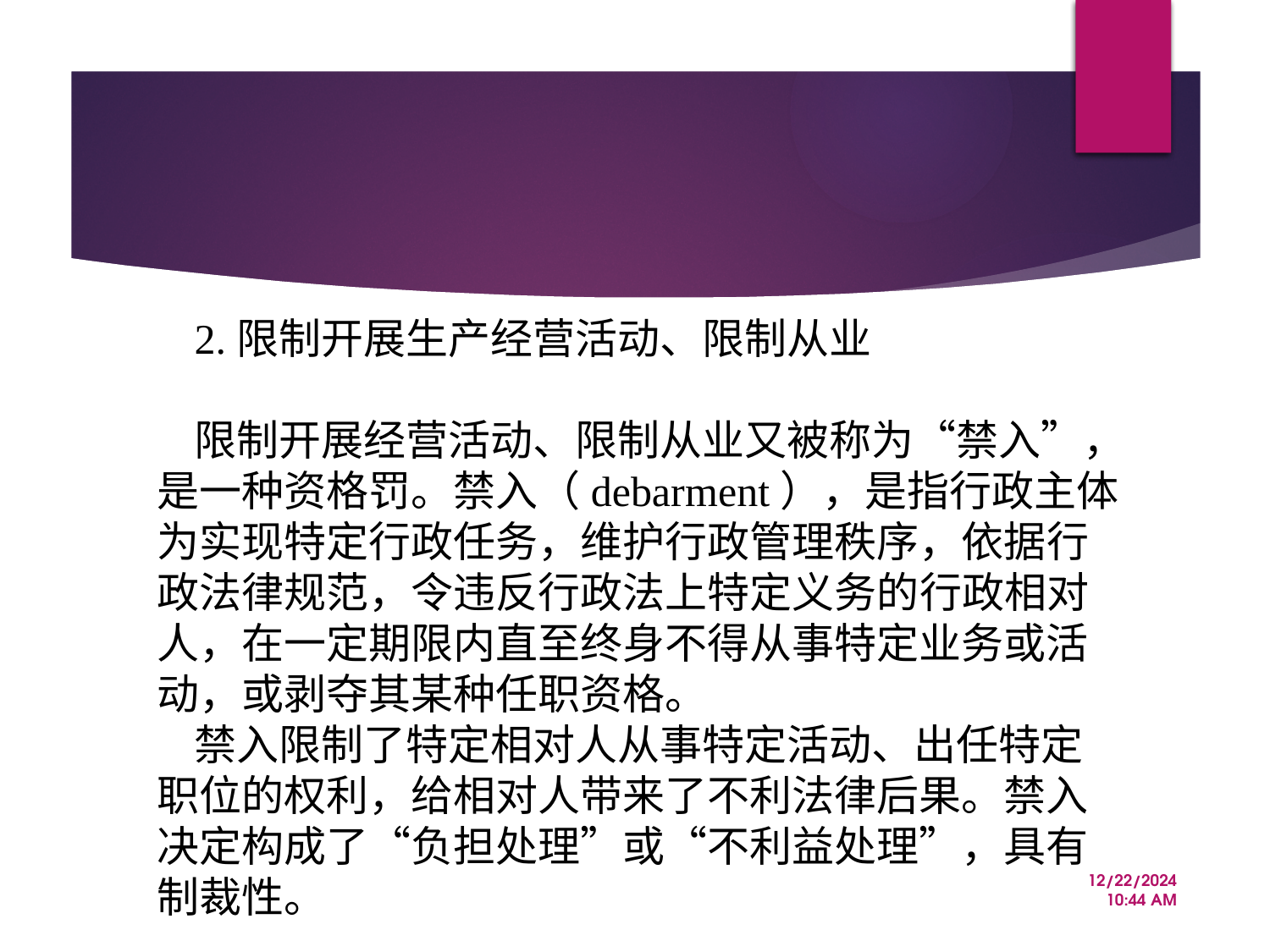

2.限制开展生产经营活动、限制从业

限制开展经营活动、限制从业又被称为“禁入”，是一种资格罚。禁入（debarment），是指行政主体为实现特定行政任务，维护行政管理秩序，依据行政法律规范，令违反行政法上特定义务的行政相对人，在一定期限内直至终身不得从事特定业务或活动，或剥夺其某种任职资格。
禁入限制了特定相对人从事特定活动、出任特定职位的权利，给相对人带来了不利法律后果。禁入决定构成了“负担处理”或“不利益处理”，具有制裁性。
12/22/2024 10:44 AM